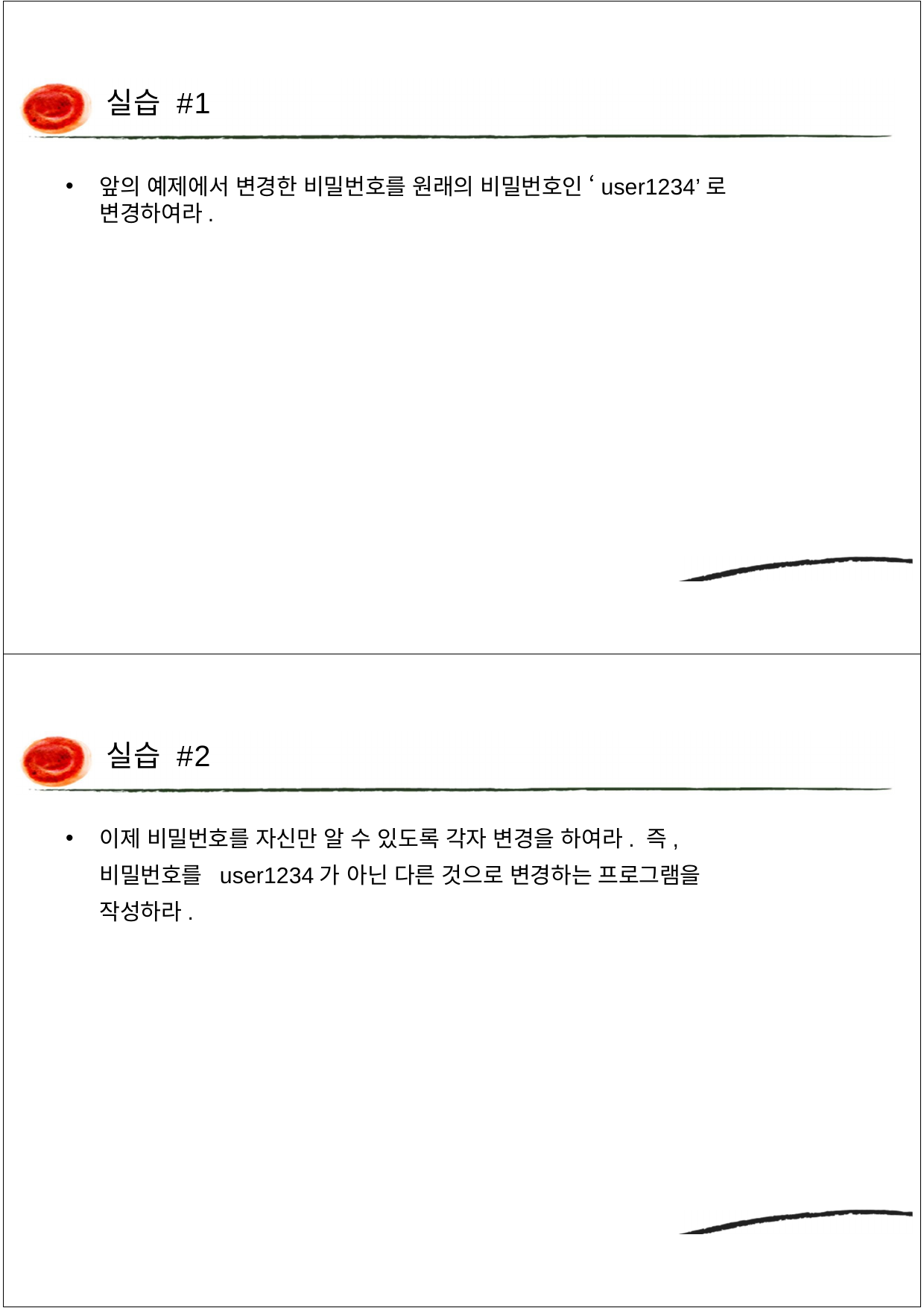

실습 #1

앞의 예제에서 변경한 비밀번호를 원래의 비밀번호인 ‘user1234’로 변경하여라.

실습 #2

이제 비밀번호를 자신만 알 수 있도록 각자 변경을 하여라. 즉, 비밀번호를  user1234가 아닌 다른 것으로 변경하는 프로그램을 작성하라.